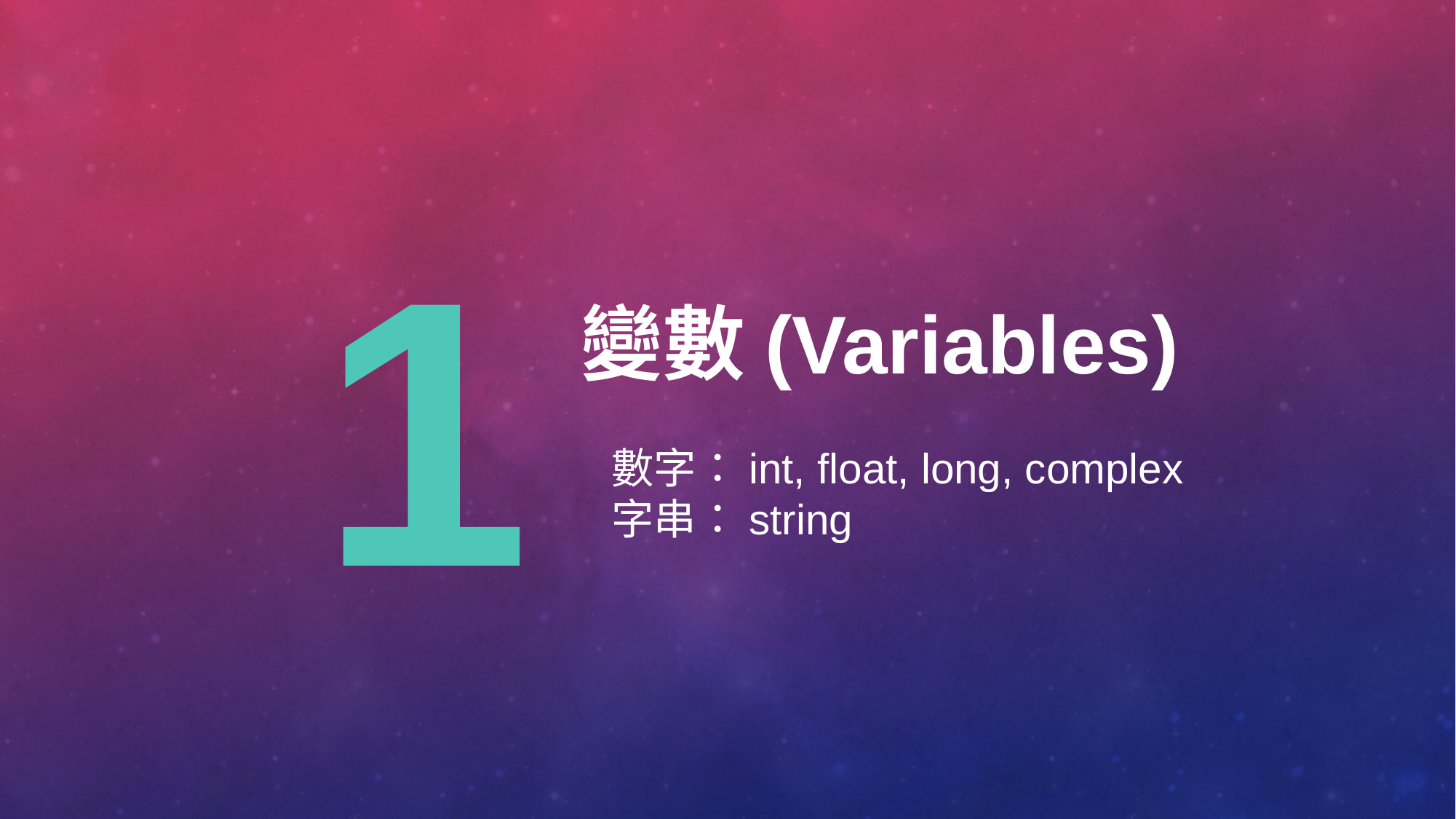

1
變數(Variables)
數字：int, float, long, complex
字串：string